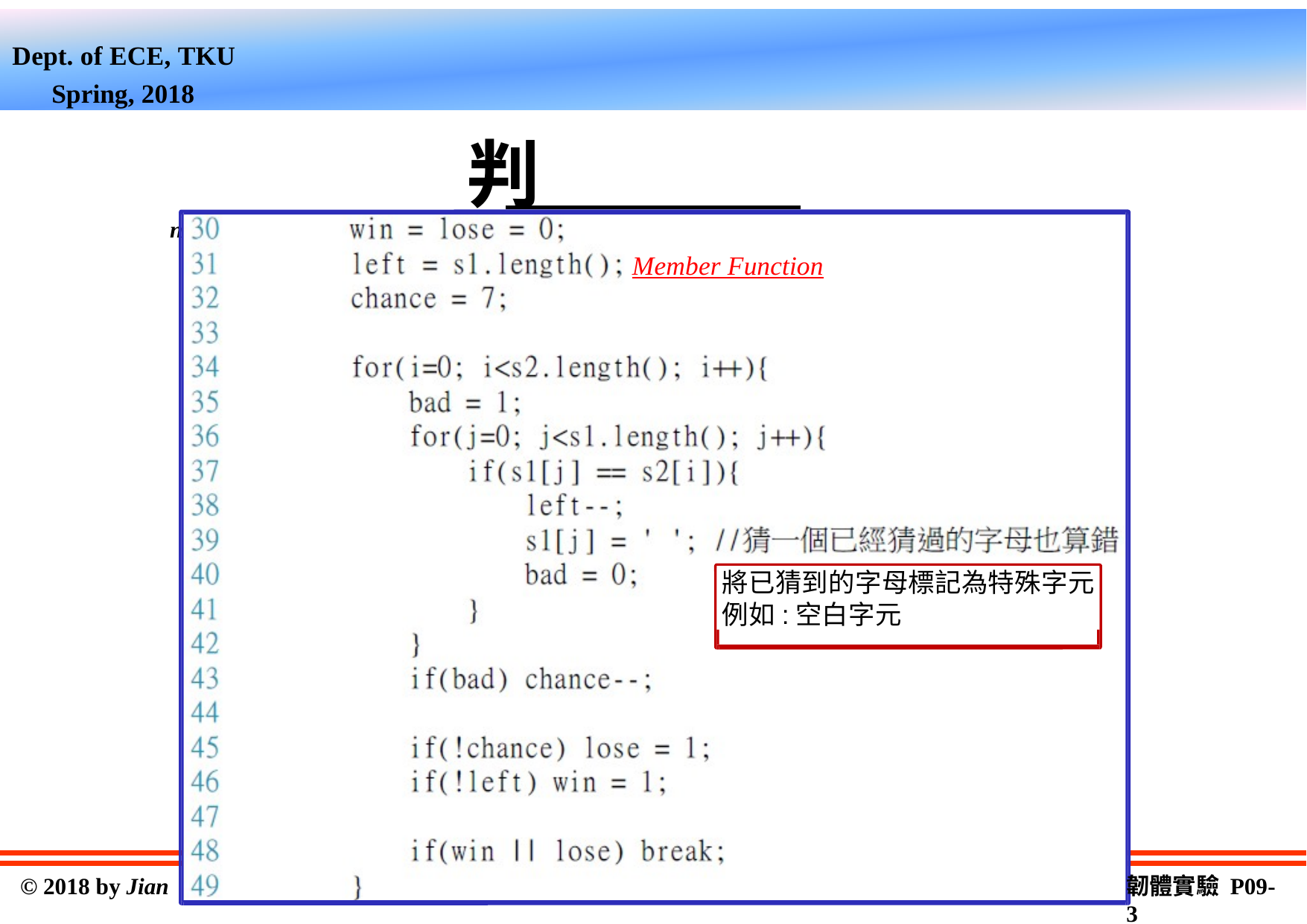

Dept. of ECE, TKU Spring, 2018
判斷輸贏

n-Chyi Rau	計算機

Member Function

將已猜到的字母標記為特殊字元 例如:空白字元

韌體實驗 P09-3
© 2018 by Jian